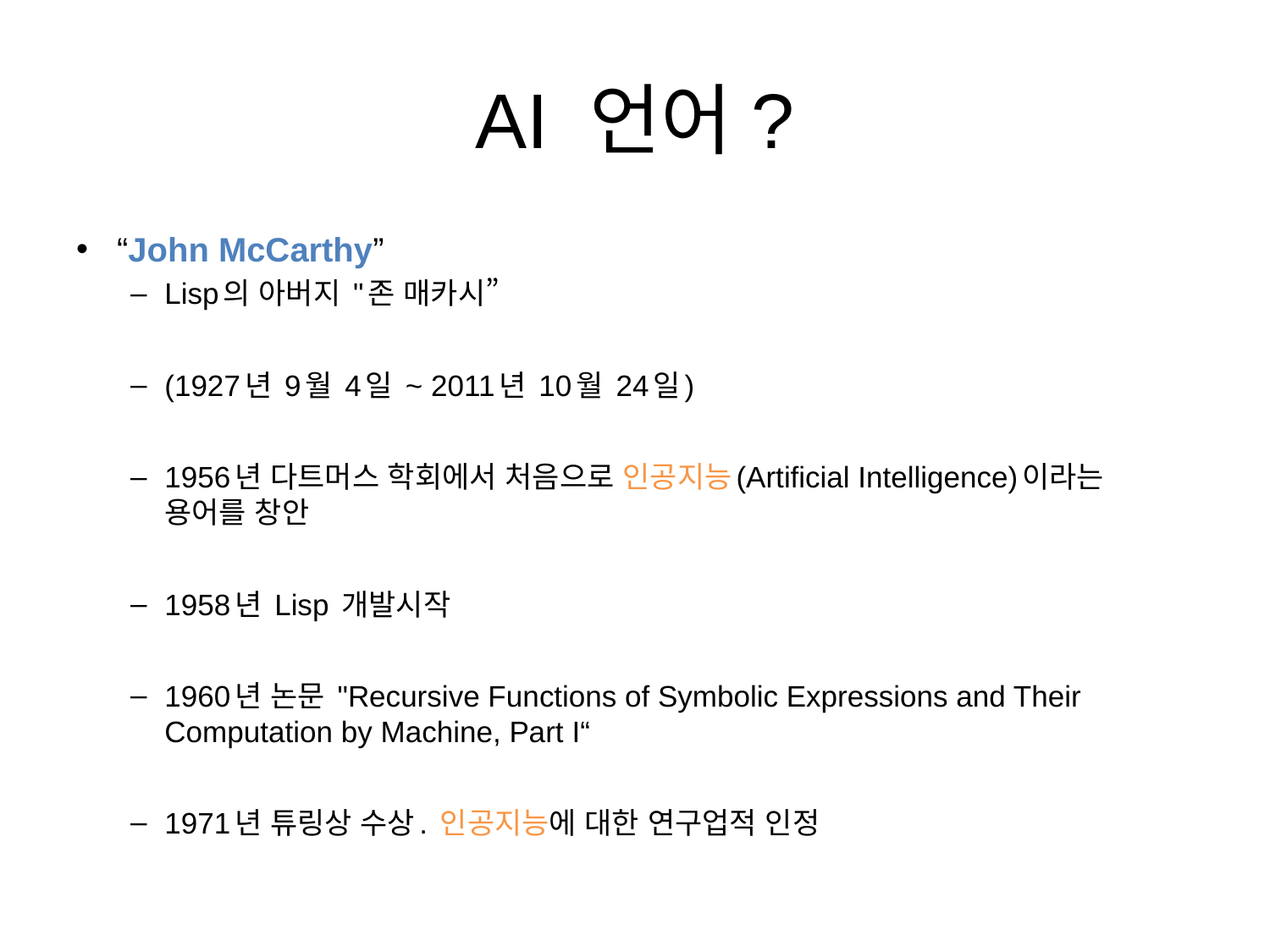

# AI 언어?
“John McCarthy”
Lisp의 아버지 "존 매카시”

(1927년 9월 4일 ~ 2011년 10월 24일)

1956년 다트머스 학회에서 처음으로 인공지능(Artificial Intelligence)이라는 용어를 창안

1958년 Lisp 개발시작

1960년 논문 "Recursive Functions of Symbolic Expressions and Their Computation by Machine, Part I“

1971년 튜링상 수상. 인공지능에 대한 연구업적 인정